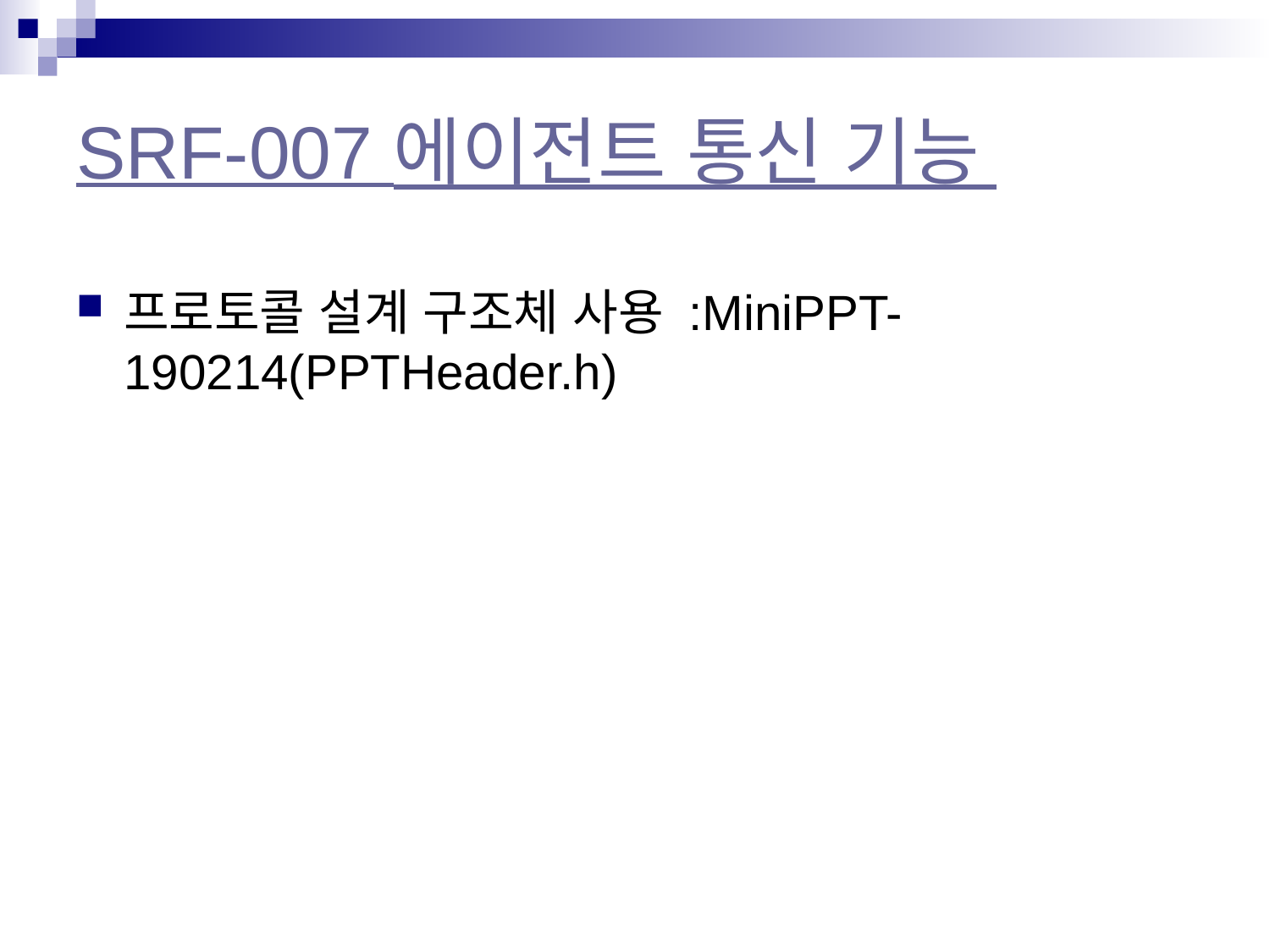

# SRF-007 에이전트 통신 기능
프로토콜 설계 구조체 사용 :MiniPPT-190214(PPTHeader.h)